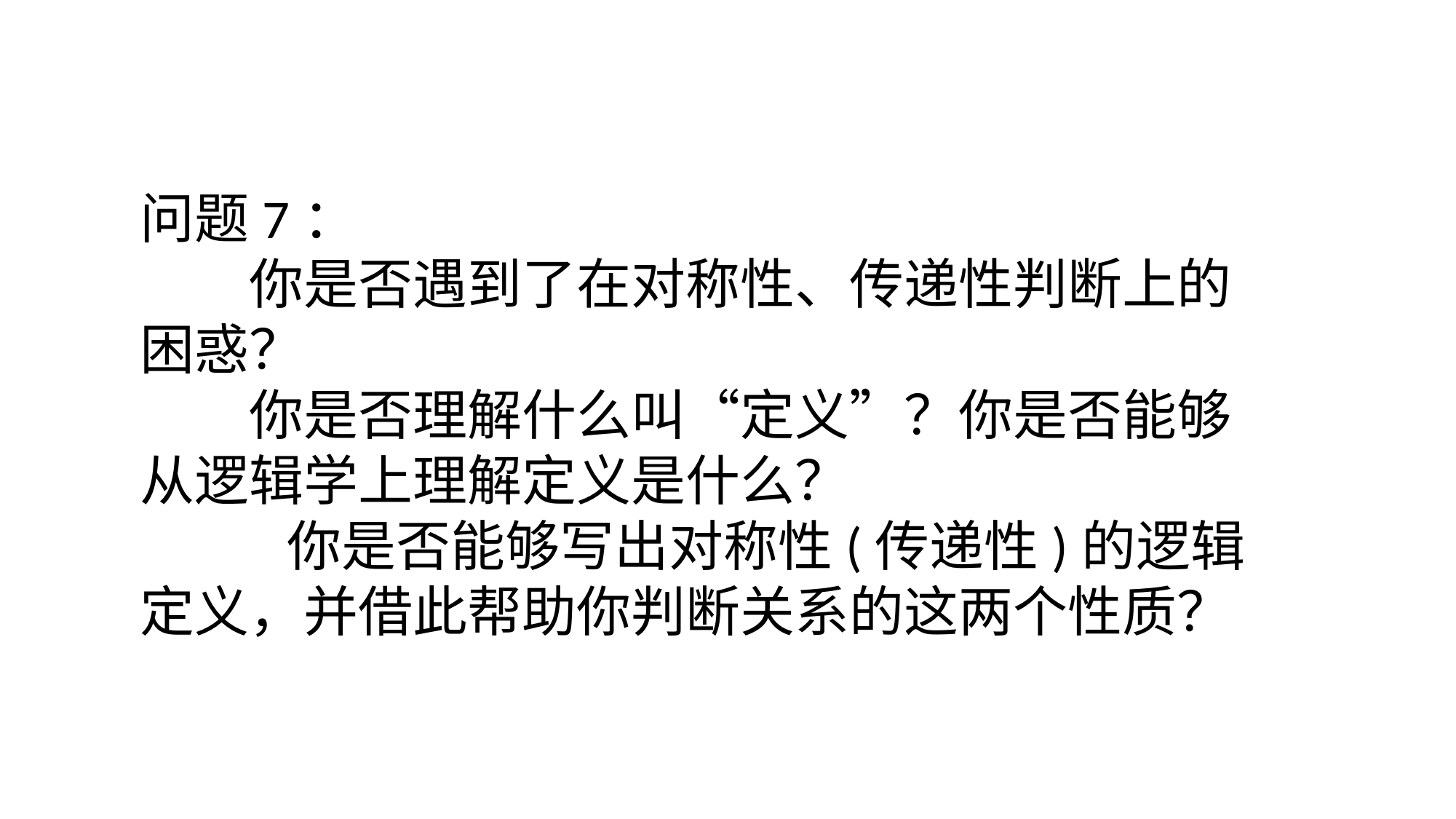

问题7：
	你是否遇到了在对称性、传递性判断上的困惑？
	你是否理解什么叫“定义”？你是否能够从逻辑学上理解定义是什么？
	  你是否能够写出对称性(传递性)的逻辑定义，并借此帮助你判断关系的这两个性质？